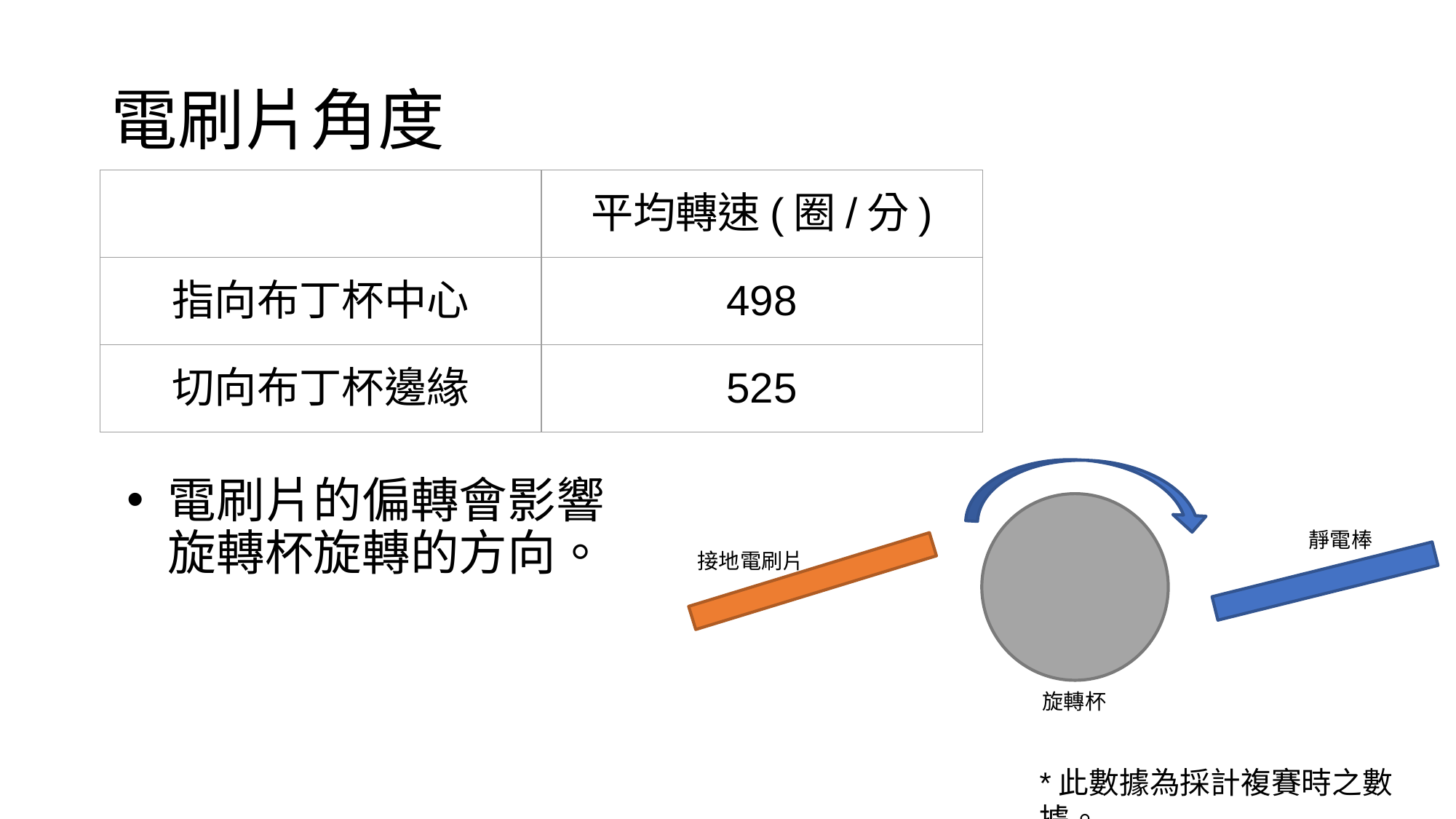

# 電刷片角度
|  | 平均轉速(圈/分) |
| --- | --- |
| 指向布丁杯中心 | 498 |
| 切向布丁杯邊緣 | 525 |

靜電棒
接地電刷片

旋轉杯
電刷片的偏轉會影響旋轉杯旋轉的方向。
*此數據為採計複賽時之數據。